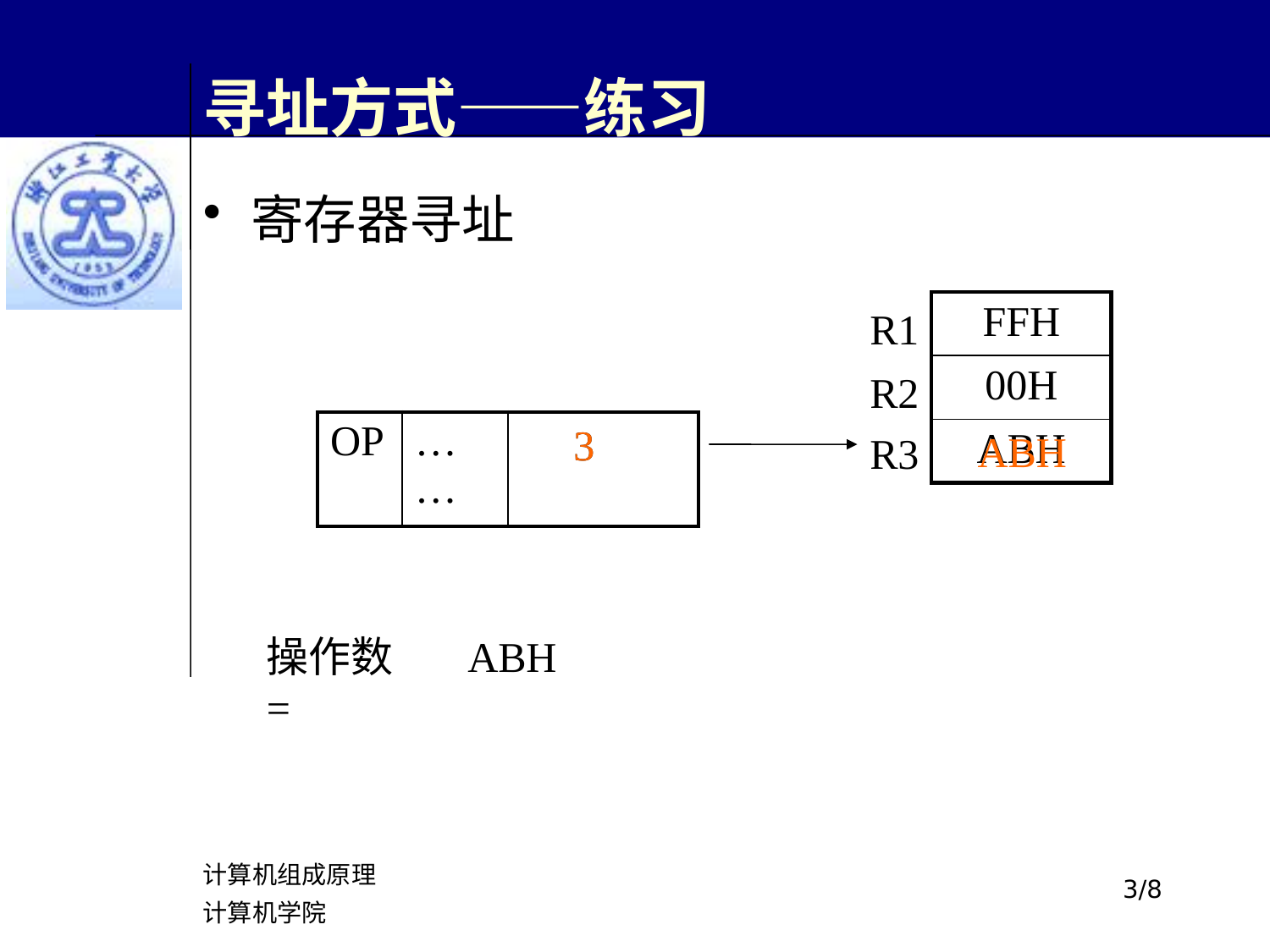

# 寻址方式——练习
寄存器寻址
| FFH |
| --- |
| 00H |
| ABH |
R1
R2
| OP | …… |  |
| --- | --- | --- |
3
3
ABH
R3

操作数 =
ABH
计算机组成原理
计算机学院

3/8